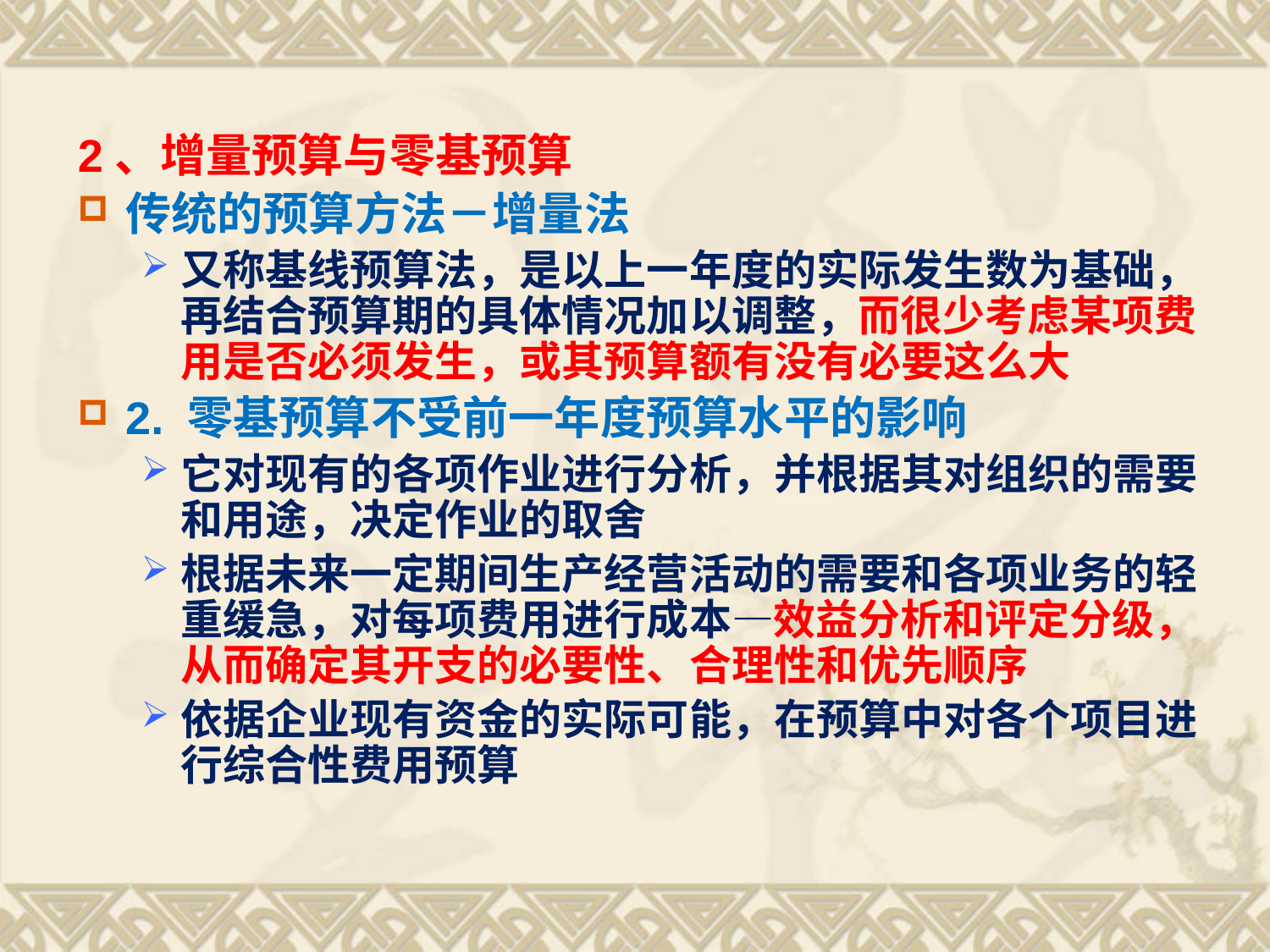

2、增量预算与零基预算
传统的预算方法－增量法
又称基线预算法，是以上一年度的实际发生数为基础，再结合预算期的具体情况加以调整，而很少考虑某项费用是否必须发生，或其预算额有没有必要这么大
2. 零基预算不受前一年度预算水平的影响
它对现有的各项作业进行分析，并根据其对组织的需要和用途，决定作业的取舍
根据未来一定期间生产经营活动的需要和各项业务的轻重缓急，对每项费用进行成本—效益分析和评定分级，从而确定其开支的必要性、合理性和优先顺序
依据企业现有资金的实际可能，在预算中对各个项目进行综合性费用预算